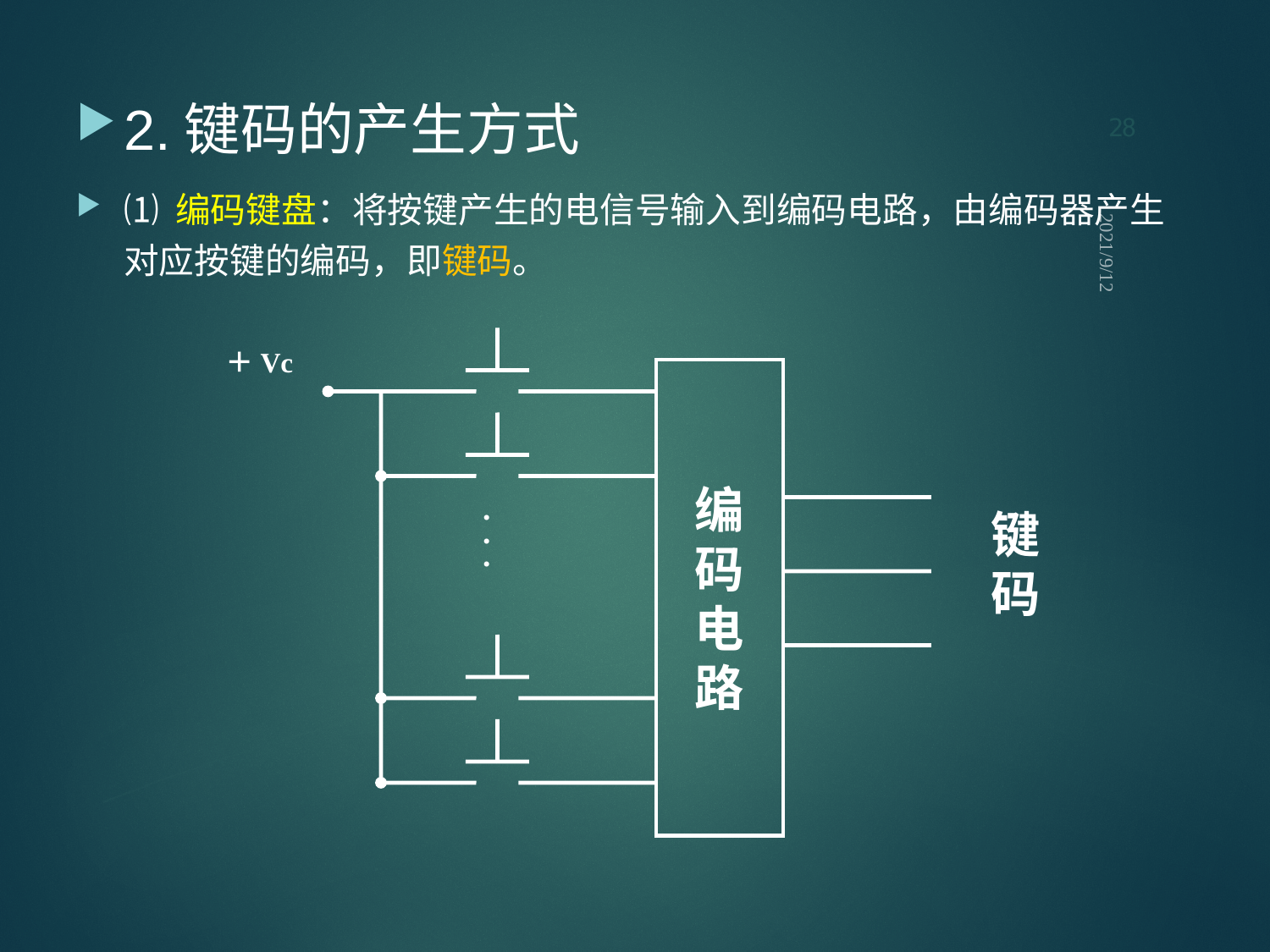

28
2.键码的产生方式
⑴ 编码键盘：将按键产生的电信号输入到编码电路，由编码器产生对应按键的编码，即键码。
2021/9/12

＋Vc
编
码
电
路

键码
.
.
.